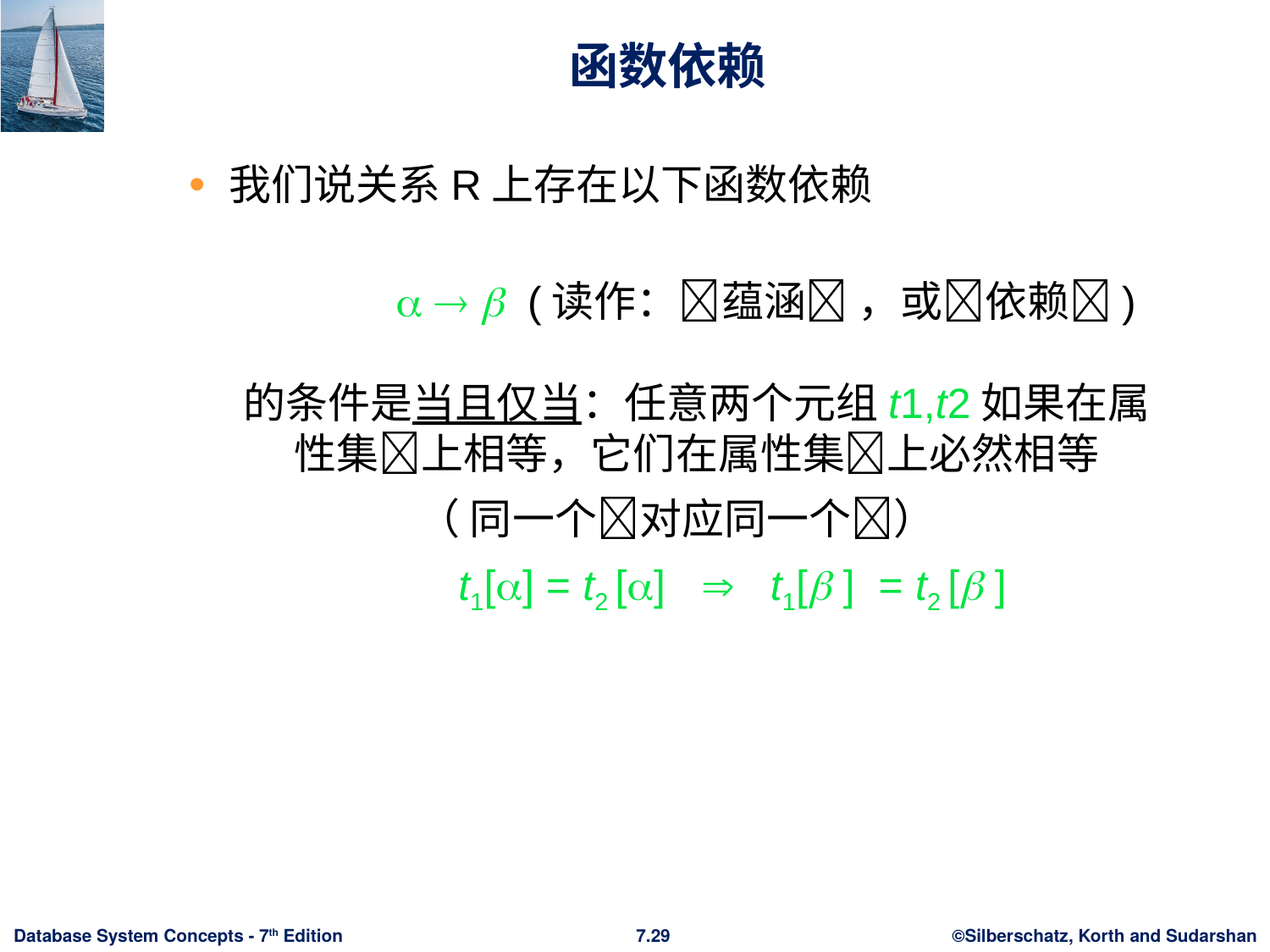

# 函数依赖
我们说关系R上存在以下函数依赖
		 α → β  (读作：α蕴涵β ，或β依赖α)
的条件是当且仅当：任意两个元组t1,t2如果在属性集α上相等，它们在属性集β上必然相等
（ 同一个α对应同一个β）
		 t1[α] = t2 [α]   ⇒   t1[β ]  = t2 [β ]